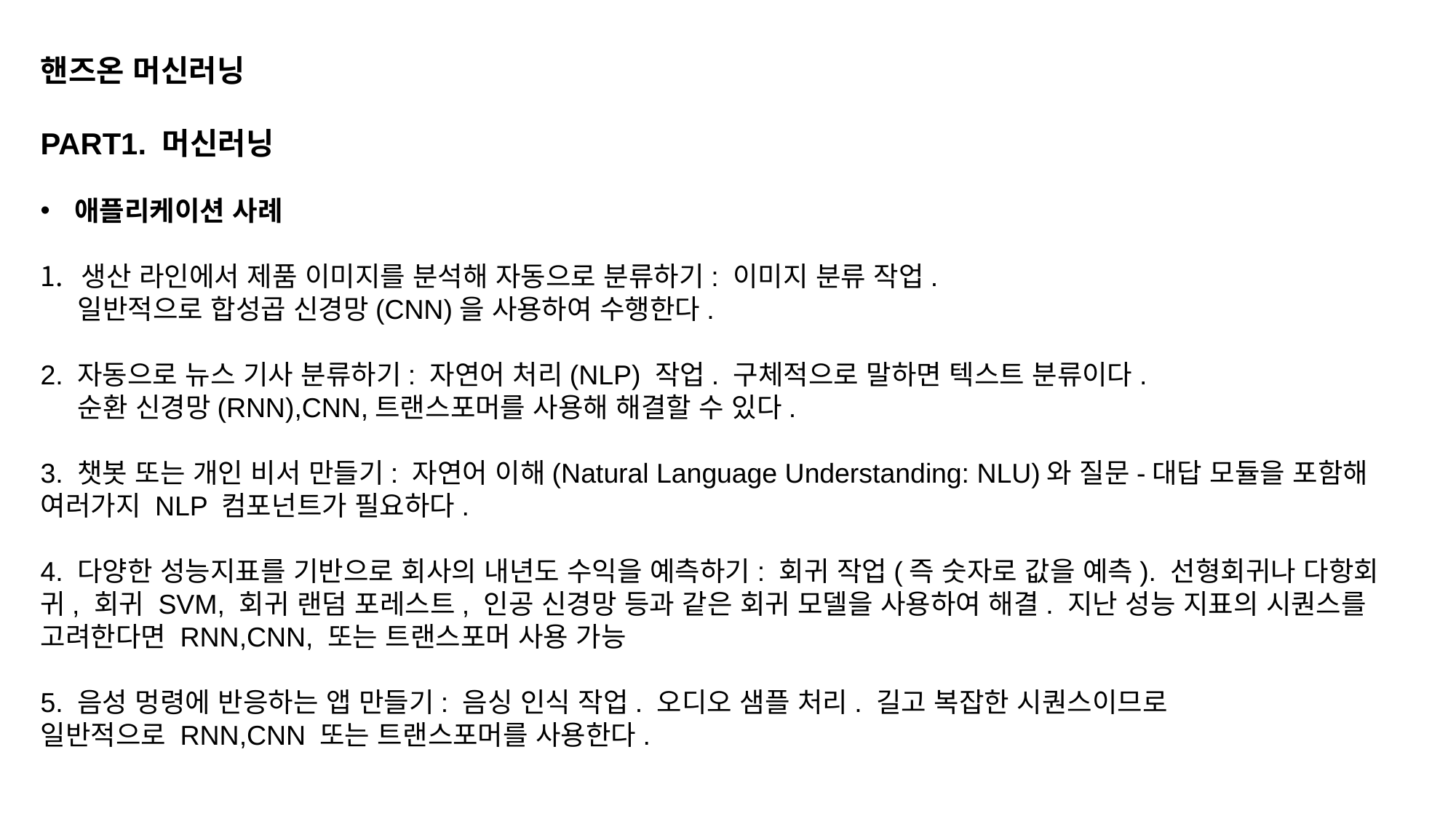

핸즈온 머신러닝

PART1. 머신러닝

애플리케이션 사례

생산 라인에서 제품 이미지를 분석해 자동으로 분류하기: 이미지 분류 작업.
    일반적으로 합성곱 신경망(CNN)을 사용하여 수행한다.

2. 자동으로 뉴스 기사 분류하기: 자연어 처리(NLP) 작업. 구체적으로 말하면 텍스트 분류이다.
    순환 신경망(RNN),CNN,트랜스포머를 사용해 해결할 수 있다.

3. 챗봇 또는 개인 비서 만들기: 자연어 이해(Natural Language Understanding: NLU)와 질문-대답 모듈을 포함해 여러가지 NLP 컴포넌트가 필요하다.

4. 다양한 성능지표를 기반으로 회사의 내년도 수익을 예측하기: 회귀 작업(즉 숫자로 값을 예측). 선형회귀나 다항회귀, 회귀 SVM, 회귀 랜덤 포레스트, 인공 신경망 등과 같은 회귀 모델을 사용하여 해결. 지난 성능 지표의 시퀀스를 고려한다면 RNN,CNN, 또는 트랜스포머 사용 가능

5. 음성 멍령에 반응하는 앱 만들기: 음싱 인식 작업. 오디오 샘플 처리. 길고 복잡한 시퀀스이므로
일반적으로 RNN,CNN 또는 트랜스포머를 사용한다.